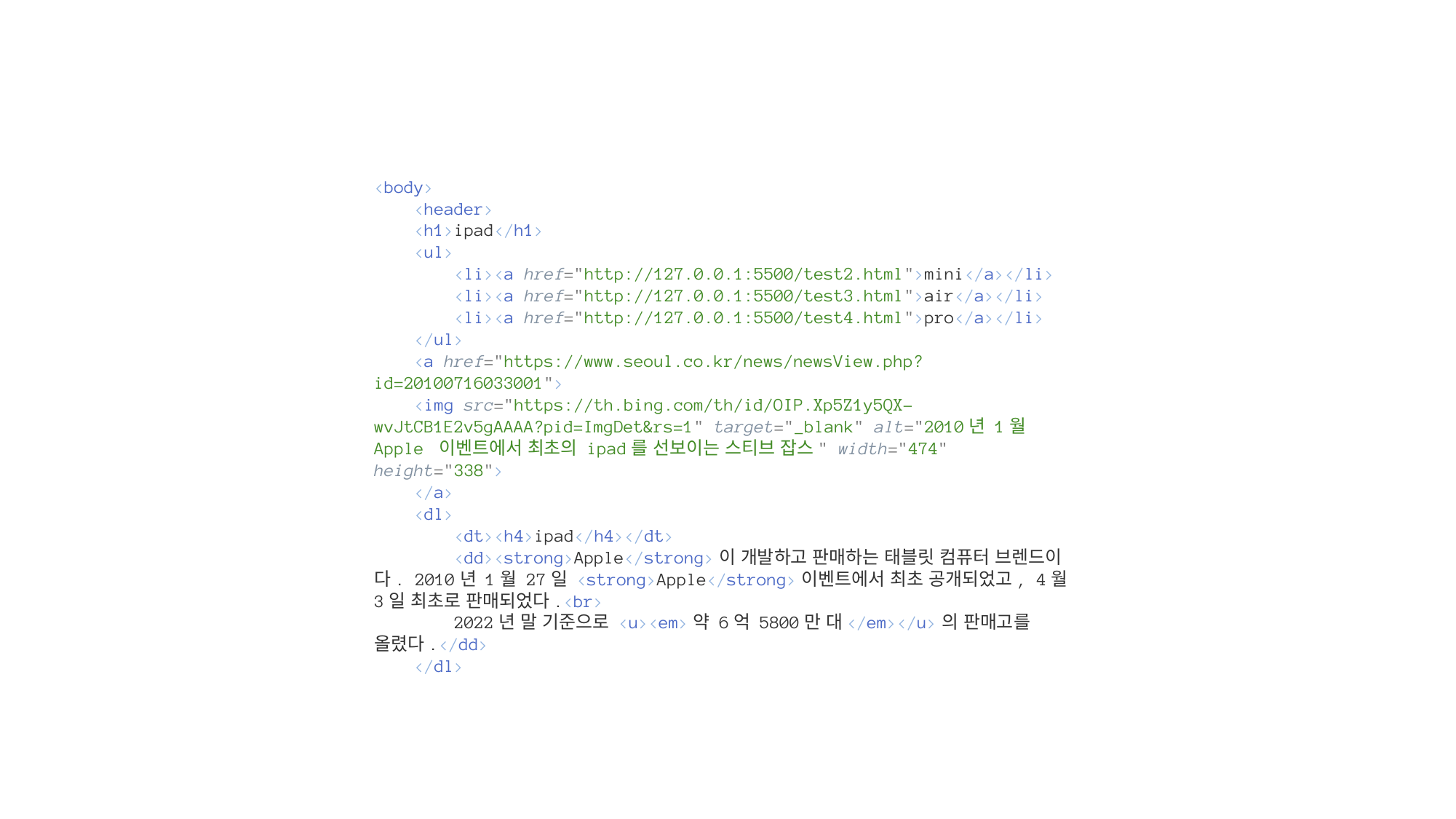

<body>
    <header>
    <h1>ipad</h1>
    <ul>
        <li><a href="http://127.0.0.1:5500/test2.html">mini</a></li>
        <li><a href="http://127.0.0.1:5500/test3.html">air</a></li>
        <li><a href="http://127.0.0.1:5500/test4.html">pro</a></li>
    </ul>
    <a href="https://www.seoul.co.kr/news/newsView.php?id=20100716033001">
    <img src="https://th.bing.com/th/id/OIP.Xp5Z1y5QX-wvJtCB1E2v5gAAAA?pid=ImgDet&rs=1" target="_blank" alt="2010년 1월 Apple 이벤트에서 최초의 ipad를 선보이는 스티브 잡스" width="474" height="338">
    </a>
    <dl>
        <dt><h4>ipad</h4></dt>
        <dd><strong>Apple</strong>이 개발하고 판매하는 태블릿 컴퓨터 브렌드이다. 2010년 1월 27일 <strong>Apple</strong>이벤트에서 최초 공개되었고, 4월 3일 최초로 판매되었다.<br>
        2022년 말 기준으로 <u><em>약 6억 5800만 대</em></u>의 판매고를 올렸다.</dd>
    </dl>